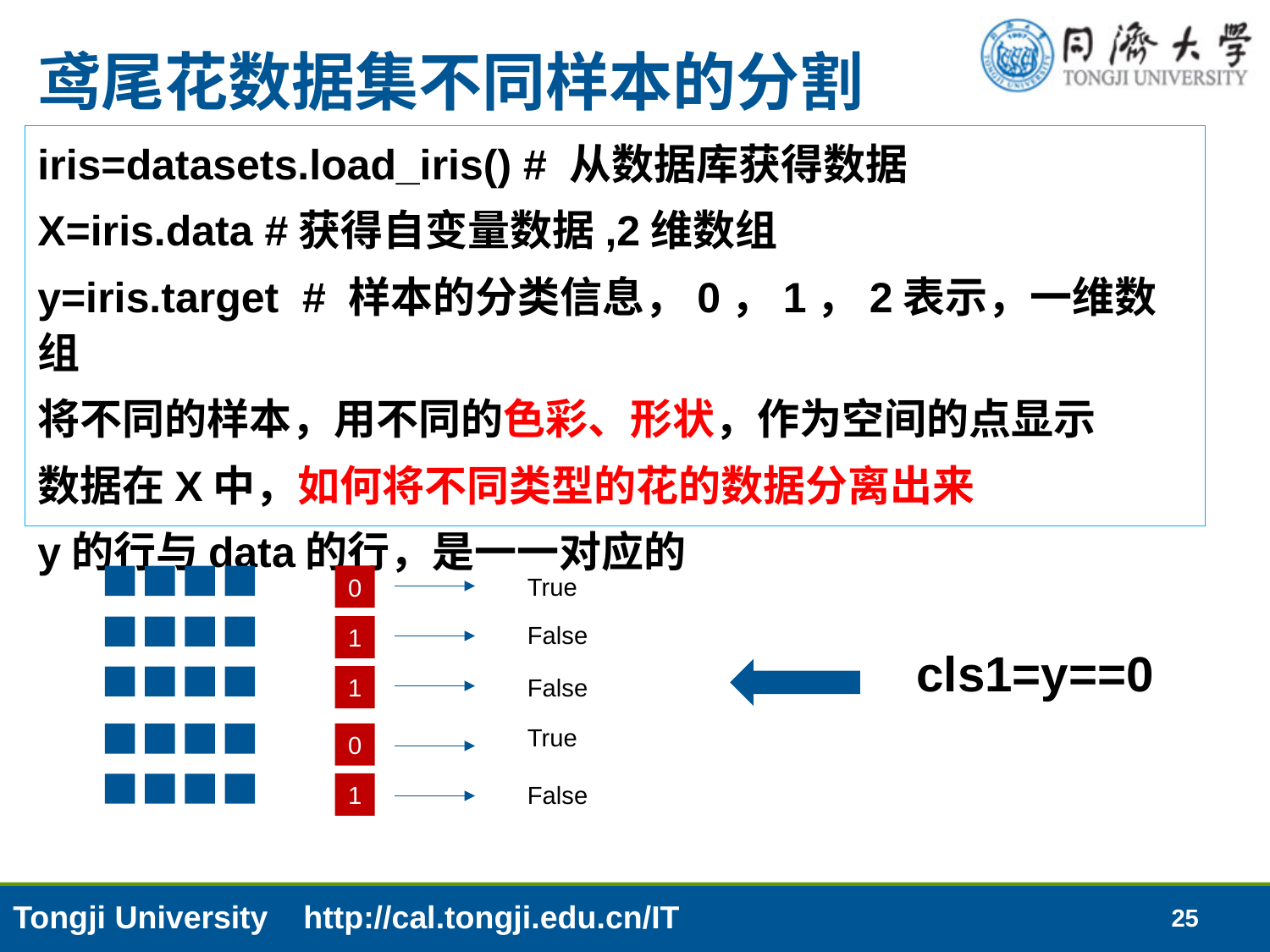

# 鸢尾花数据集不同样本的分割
iris=datasets.load_iris() # 从数据库获得数据
X=iris.data #获得自变量数据,2维数组
y=iris.target  # 样本的分类信息，0，1，2表示，一维数组
将不同的样本，用不同的色彩、形状，作为空间的点显示
数据在X中，如何将不同类型的花的数据分离出来
y的行与data的行，是一一对应的

0
True

False
1

cls1=y==0

1
False

True
0

1
False